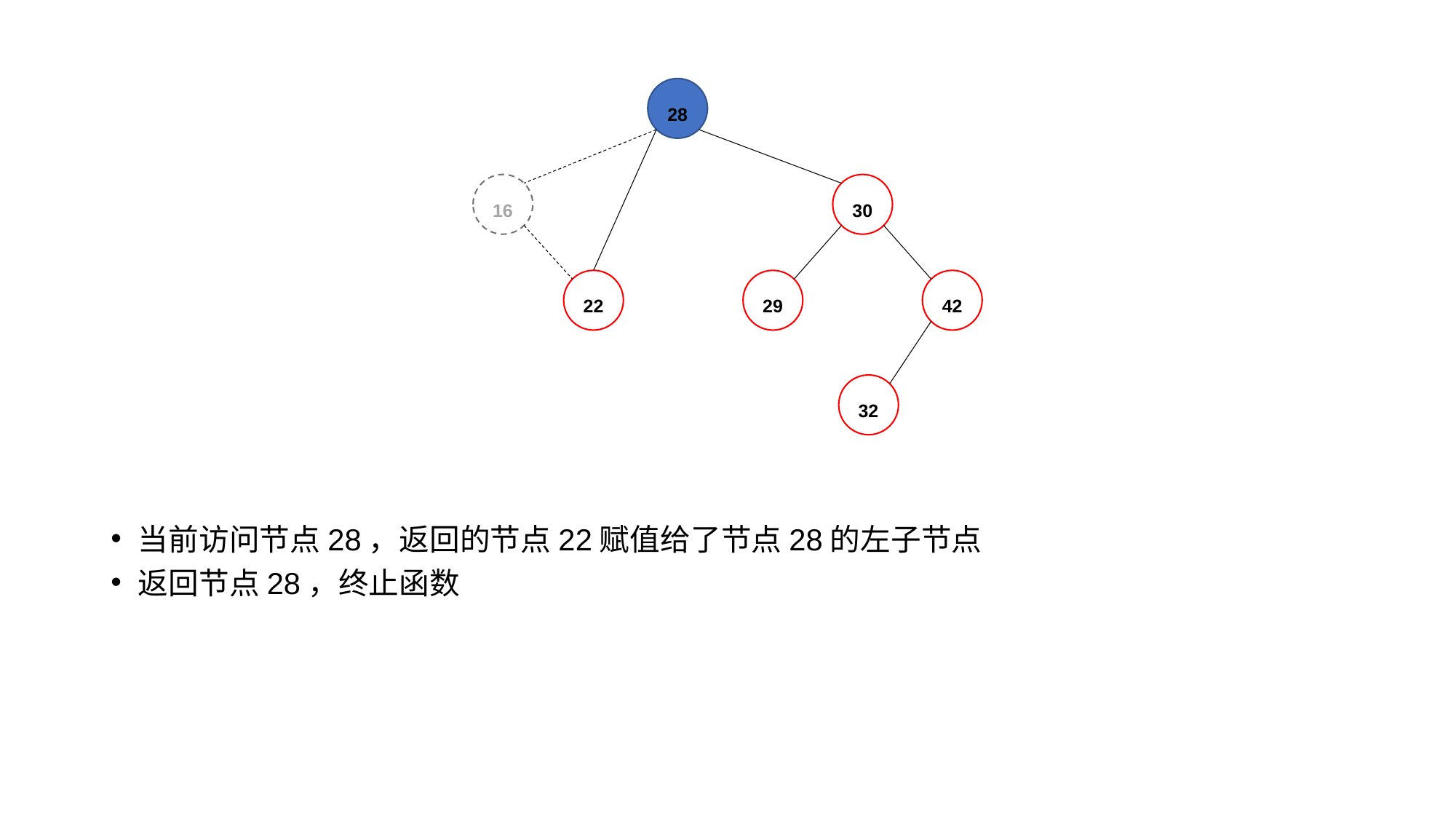

28
16
30
22
29
42
32

当前访问节点28，返回的节点22赋值给了节点28的左子节点
返回节点28，终止函数